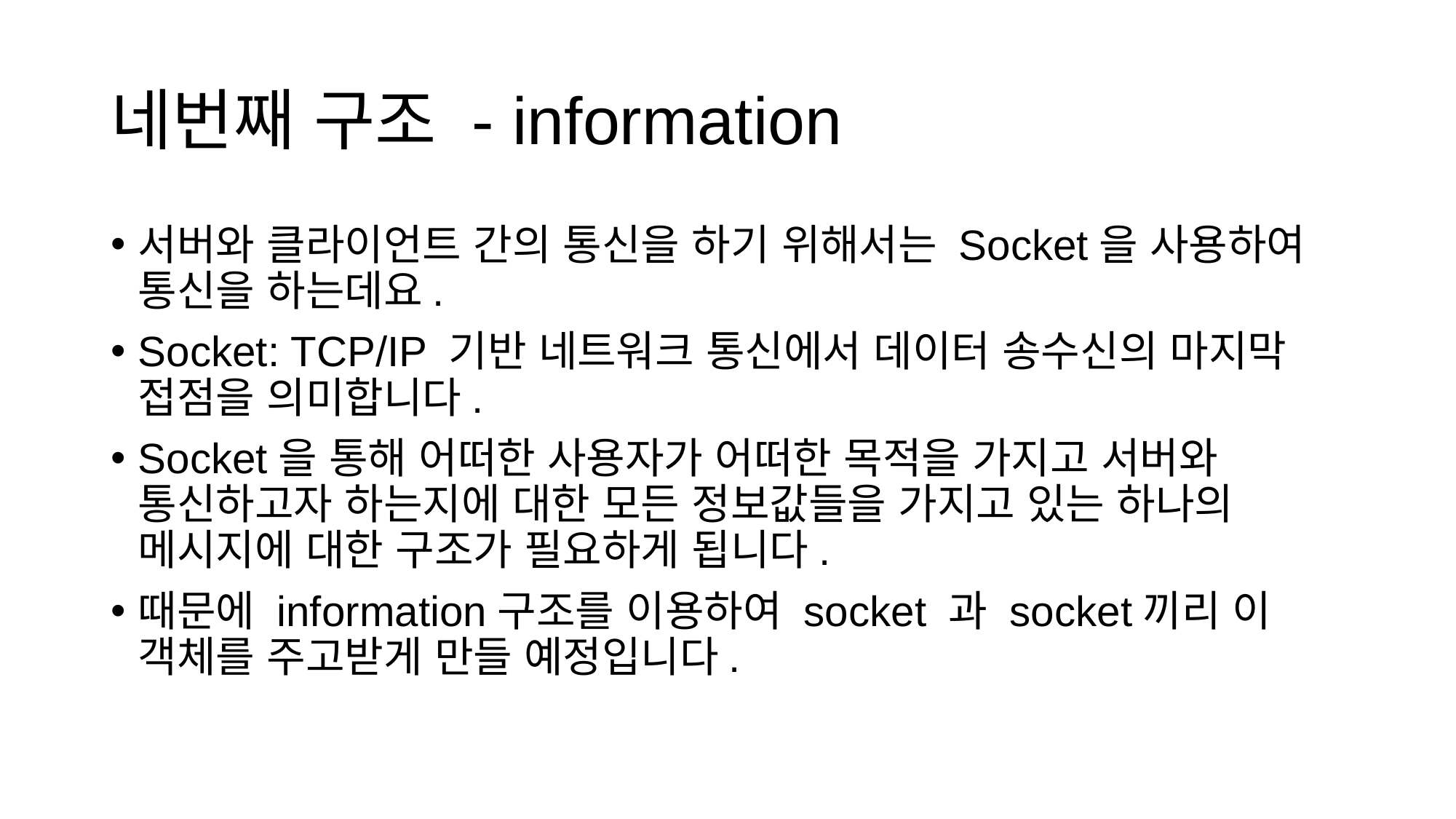

# 네번째 구조 - information
서버와 클라이언트 간의 통신을 하기 위해서는 Socket을 사용하여 통신을 하는데요.
Socket: TCP/IP 기반 네트워크 통신에서 데이터 송수신의 마지막 접점을 의미합니다.
Socket을 통해 어떠한 사용자가 어떠한 목적을 가지고 서버와 통신하고자 하는지에 대한 모든 정보값들을 가지고 있는 하나의 메시지에 대한 구조가 필요하게 됩니다.
때문에 information구조를 이용하여 socket 과 socket끼리 이 객체를 주고받게 만들 예정입니다.